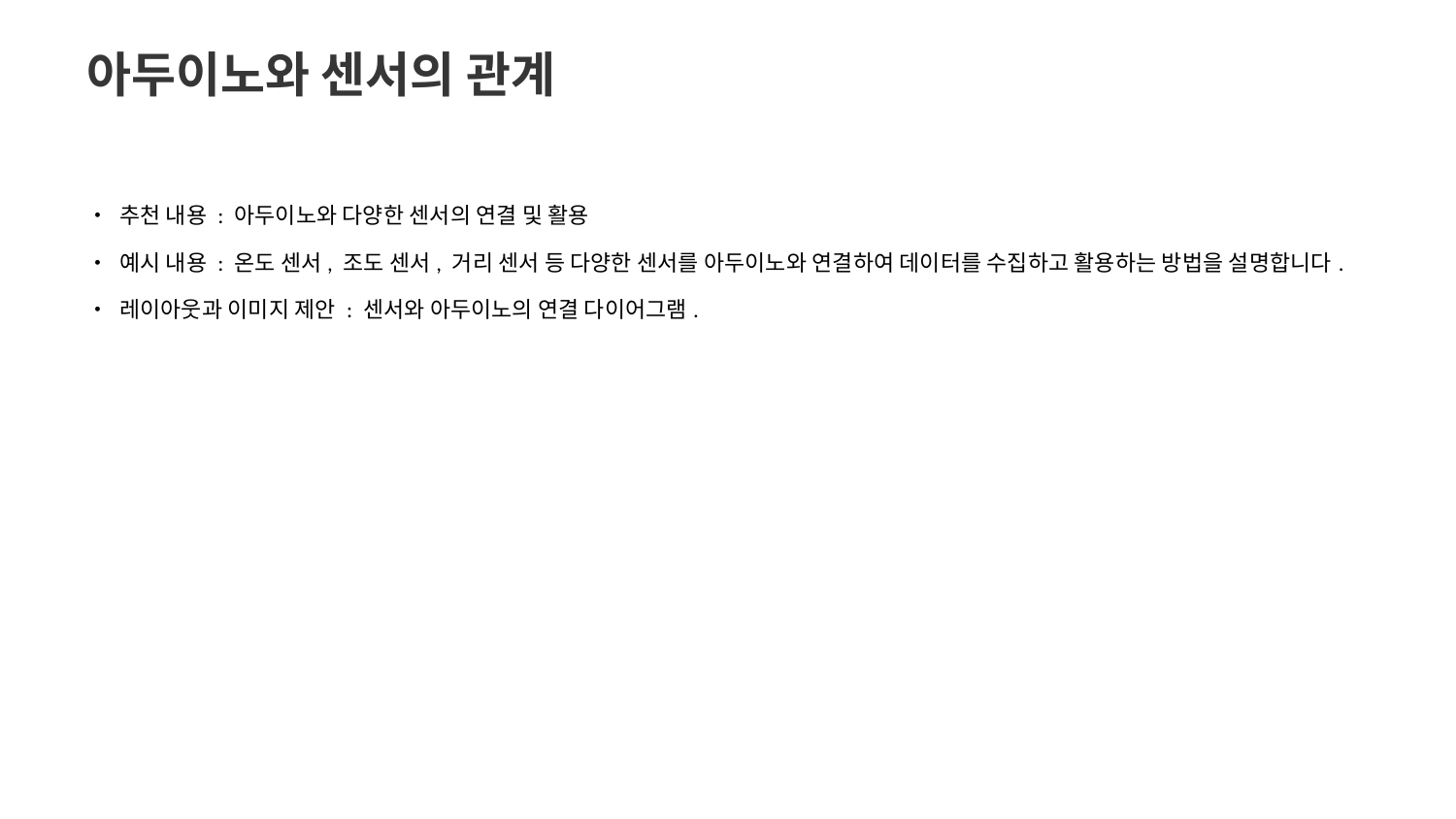

아두이노와 센서의 관계
• 추천 내용 : 아두이노와 다양한 센서의 연결 및 활용
• 예시 내용 : 온도 센서, 조도 센서, 거리 센서 등 다양한 센서를 아두이노와 연결하여 데이터를 수집하고 활용하는 방법을 설명합니다.
• 레이아웃과 이미지 제안 : 센서와 아두이노의 연결 다이어그램.